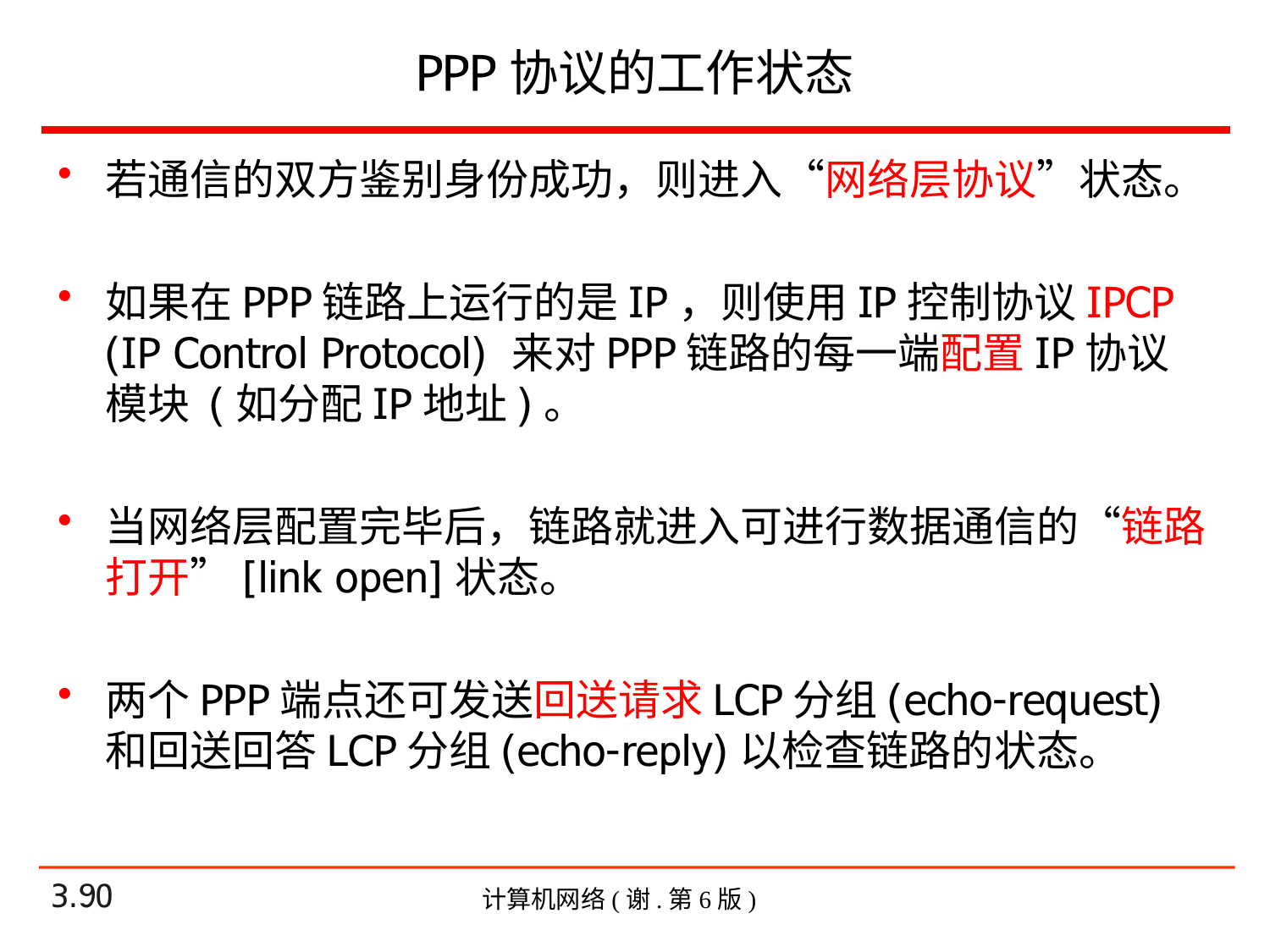

# PPP协议的工作状态
若通信的双方鉴别身份成功，则进入“网络层协议”状态。

如果在PPP链路上运行的是IP，则使用IP控制协议IPCP (IP Control Protocol) 来对PPP链路的每一端配置IP协议模块 (如分配IP地址)。

当网络层配置完毕后，链路就进入可进行数据通信的“链路打开”[link open]状态。

两个PPP端点还可发送回送请求LCP分组(echo-request)和回送回答LCP分组(echo-reply)以检查链路的状态。